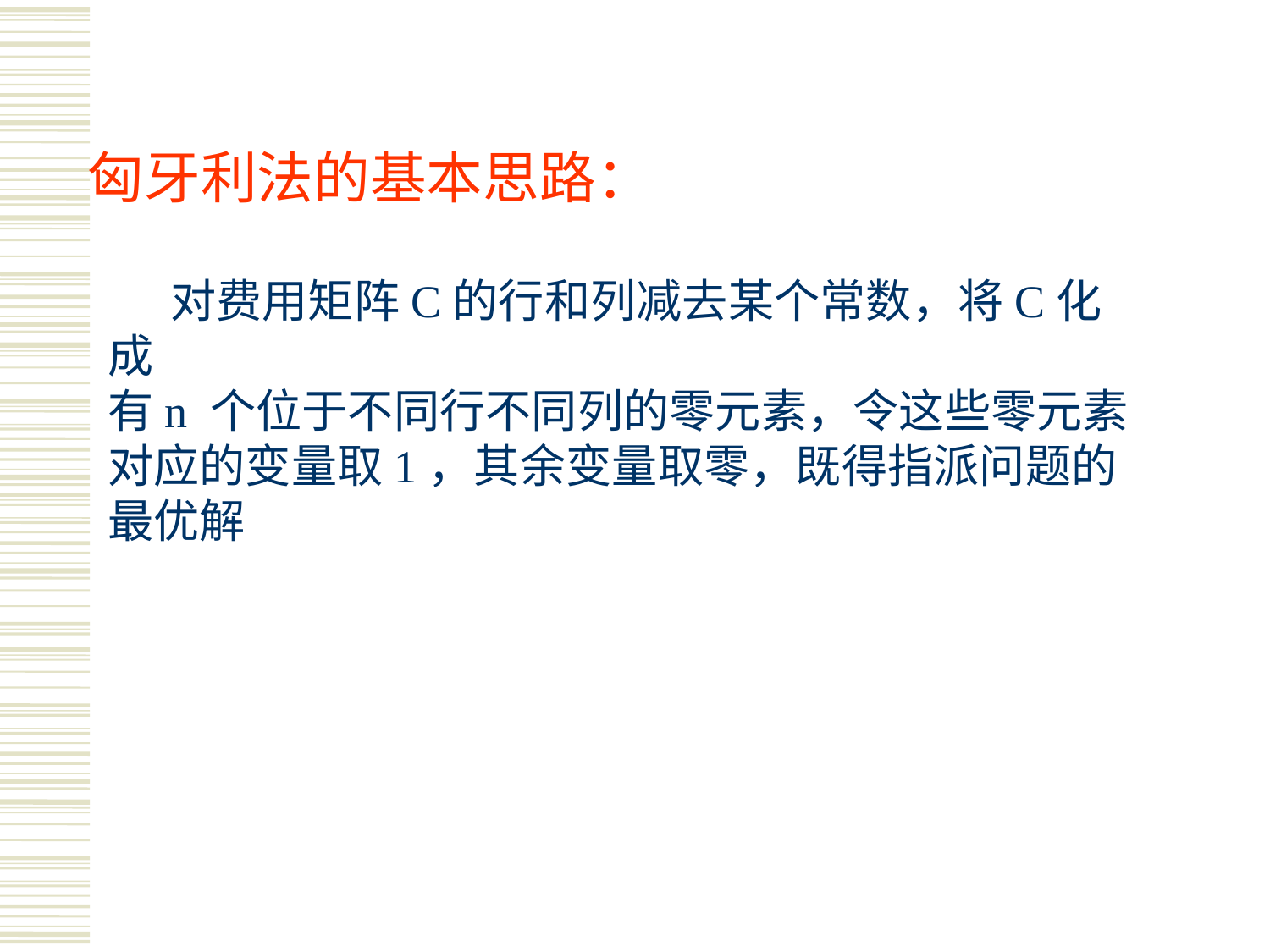

匈牙利法的基本思路：
     对费用矩阵C的行和列减去某个常数，将C化成
有n 个位于不同行不同列的零元素，令这些零元素对应的变量取1，其余变量取零，既得指派问题的最优解